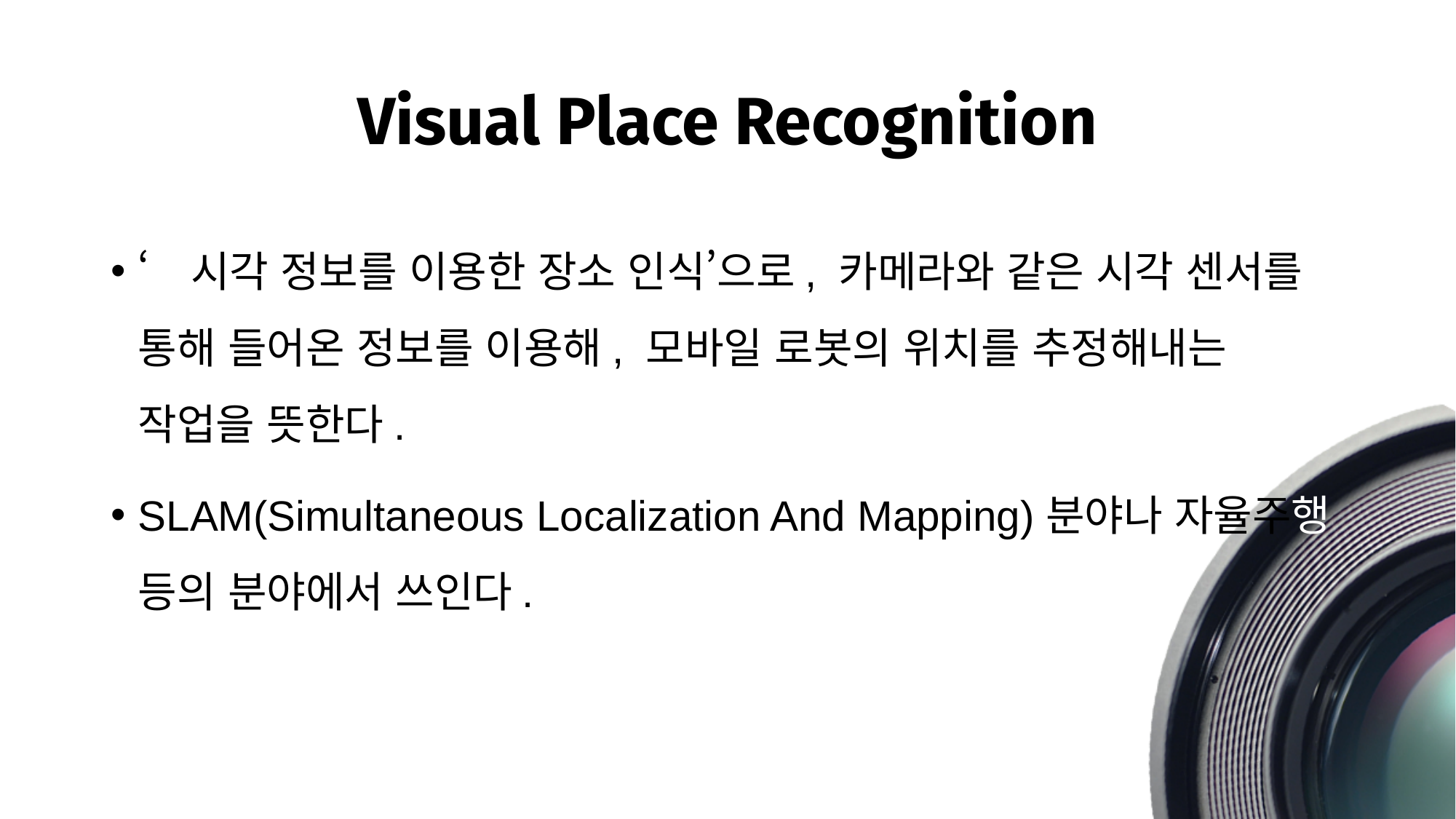

# Visual Place Recognition
‘시각 정보를 이용한 장소 인식’으로, 카메라와 같은 시각 센서를 통해 들어온 정보를 이용해, 모바일 로봇의 위치를 추정해내는 작업을 뜻한다.
SLAM(Simultaneous Localization And Mapping)분야나 자율주행 등의 분야에서 쓰인다.